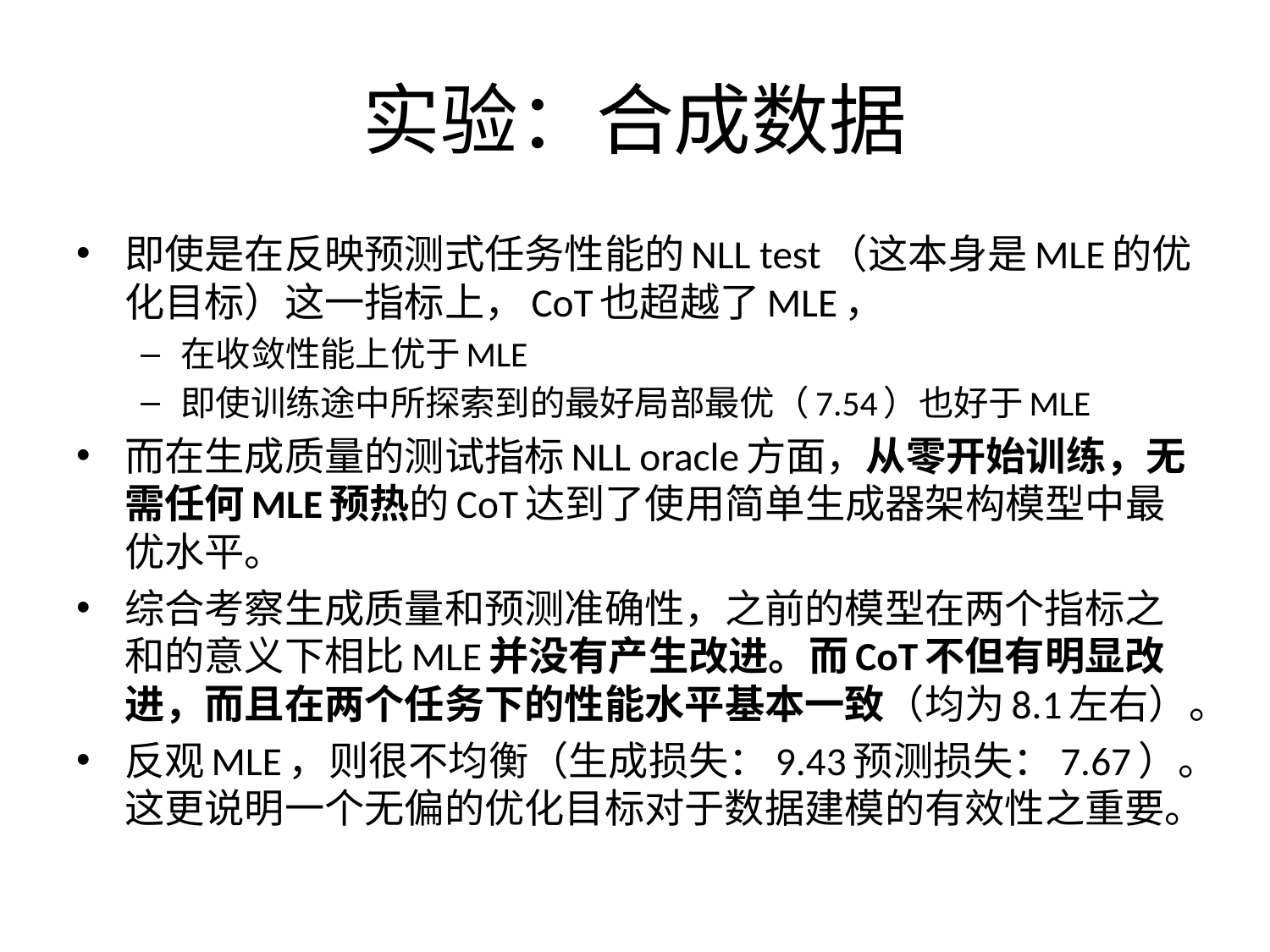

# 实验：合成数据
即使是在反映预测式任务性能的NLL test（这本身是MLE的优化目标）这一指标上，CoT也超越了MLE，
在收敛性能上优于MLE
即使训练途中所探索到的最好局部最优（7.54）也好于MLE
而在生成质量的测试指标NLL oracle方面，从零开始训练，无需任何MLE预热的CoT达到了使用简单生成器架构模型中最优水平。
综合考察生成质量和预测准确性，之前的模型在两个指标之和的意义下相比MLE并没有产生改进。而CoT不但有明显改进，而且在两个任务下的性能水平基本一致（均为8.1左右）。
反观MLE，则很不均衡（生成损失：9.43预测损失：7.67）。这更说明一个无偏的优化目标对于数据建模的有效性之重要。